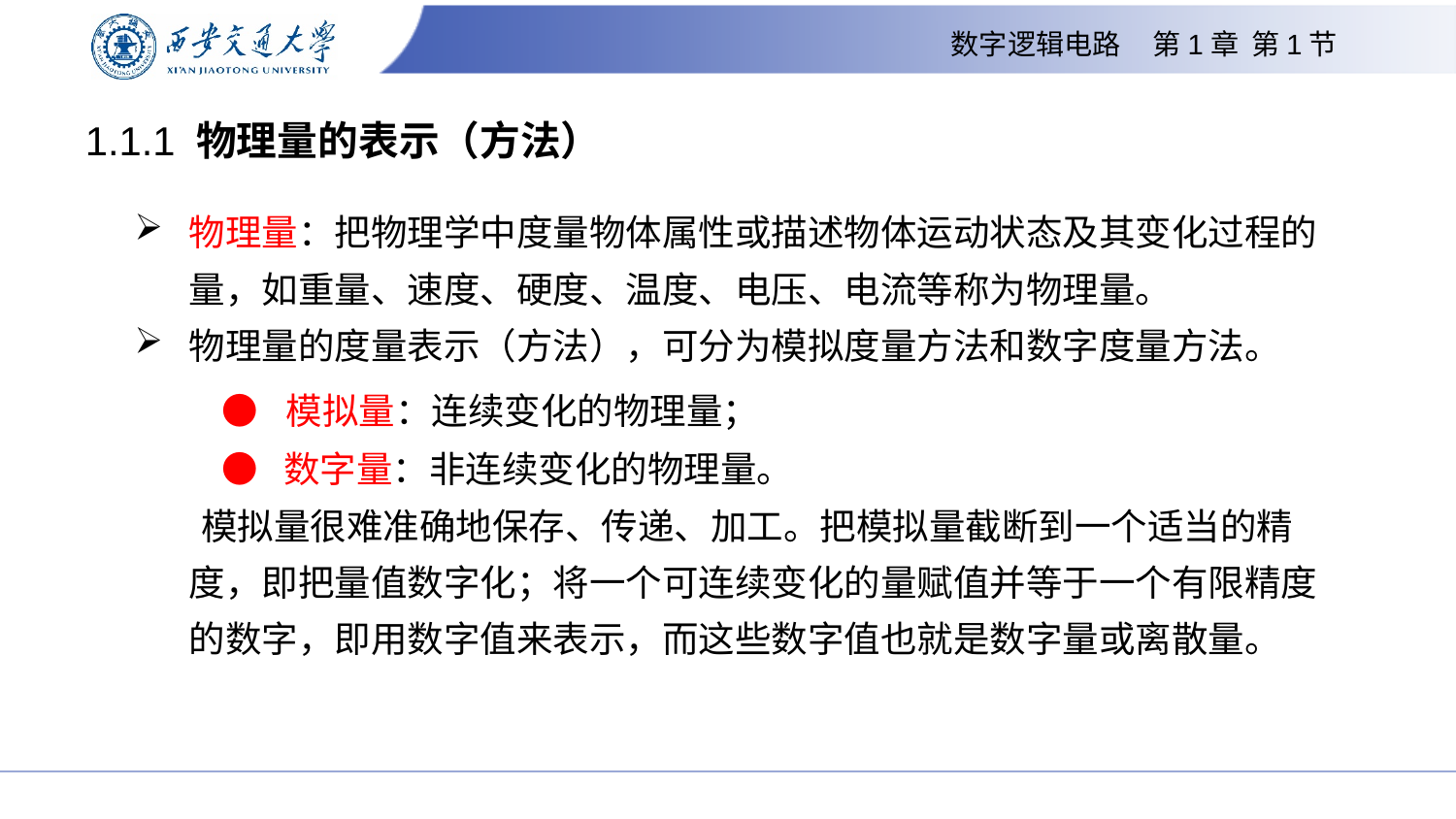

数字逻辑电路     第1章  第1节
# 1.1.1 物理量的表示（方法）
物理量：把物理学中度量物体属性或描述物体运动状态及其变化过程的量，如重量、速度、硬度、温度、电压、电流等称为物理量。
物理量的度量表示（方法），可分为模拟度量方法和数字度量方法。
    ●  模拟量：连续变化的物理量；
    ●  数字量：非连续变化的物理量。
       模拟量很难准确地保存、传递、加工。把模拟量截断到一个适当的精度，即把量值数字化；将一个可连续变化的量赋值并等于一个有限精度的数字，即用数字值来表示，而这些数字值也就是数字量或离散量。